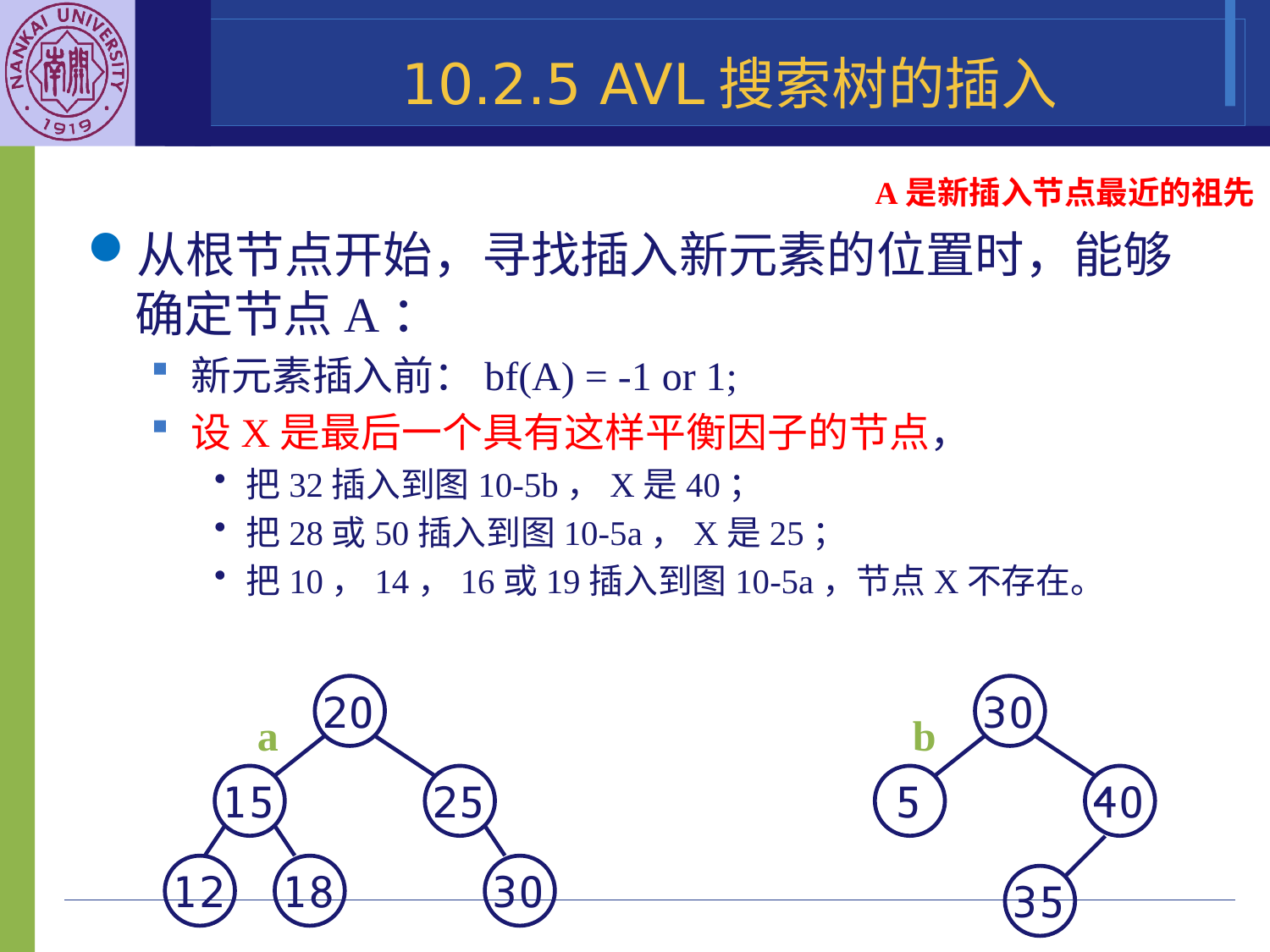

10.2.5 AVL搜索树的插入
A是新插入节点最近的祖先
从根节点开始，寻找插入新元素的位置时，能够确定节点A：
新元素插入前：bf(A) = -1 or 1;
设X是最后一个具有这样平衡因子的节点，
把32插入到图10-5b，X是40；
把28或50插入到图10-5a，X是25；
把10，14，16或19插入到图10-5a，节点X不存在。
20
30
a
b

15
25
5
40

12
18
30
35
24